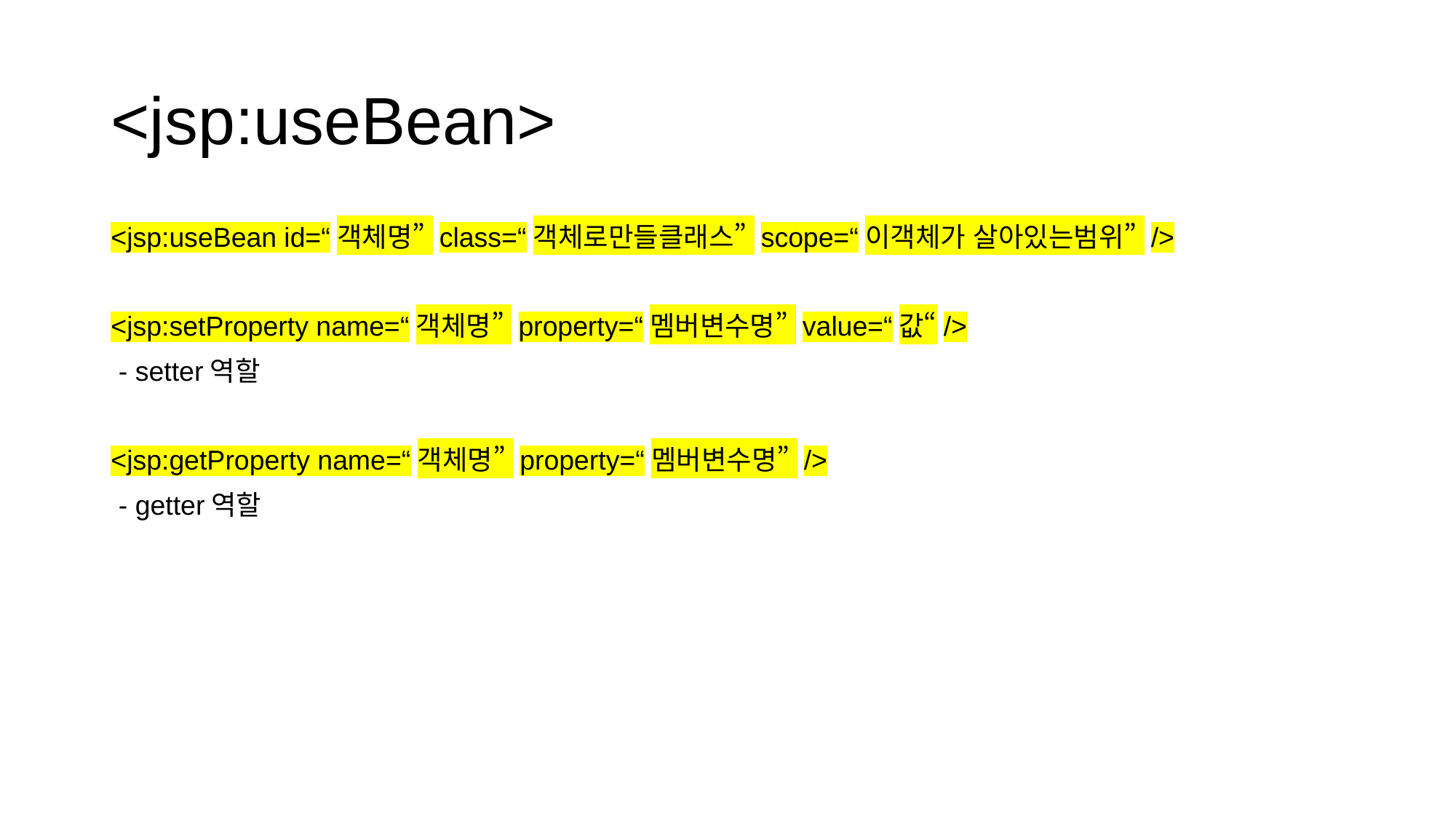

# <jsp:useBean>
<jsp:useBean id=“객체명” class=“객체로만들클래스” scope=“이객체가 살아있는범위” />

<jsp:setProperty name=“객체명” property=“멤버변수명” value=“값“/>
 - setter역할

<jsp:getProperty name=“객체명” property=“멤버변수명” />
 - getter역할